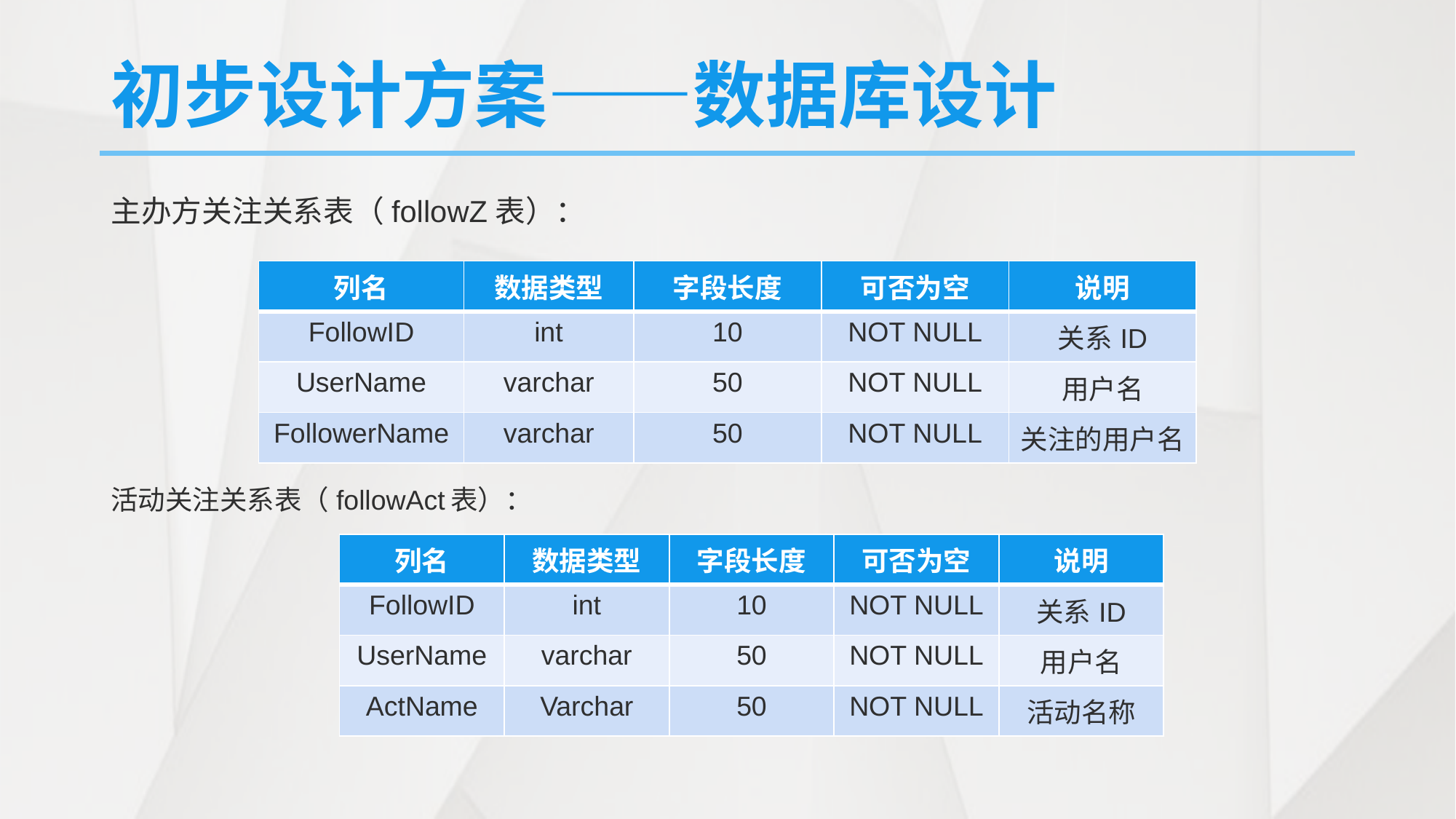

# 初步设计方案——数据库设计
主办方关注关系表（followZ表）：

| 列名 | 数据类型 | 字段长度 | 可否为空 | 说明 |
| --- | --- | --- | --- | --- |
| FollowID | int | 10 | NOT NULL | 关系ID |
| UserName | varchar | 50 | NOT NULL | 用户名 |
| FollowerName | varchar | 50 | NOT NULL | 关注的用户名 |
活动关注关系表（followAct表）：

| 列名 | 数据类型 | 字段长度 | 可否为空 | 说明 |
| --- | --- | --- | --- | --- |
| FollowID | int | 10 | NOT NULL | 关系ID |
| UserName | varchar | 50 | NOT NULL | 用户名 |
| ActName | Varchar | 50 | NOT NULL | 活动名称 |